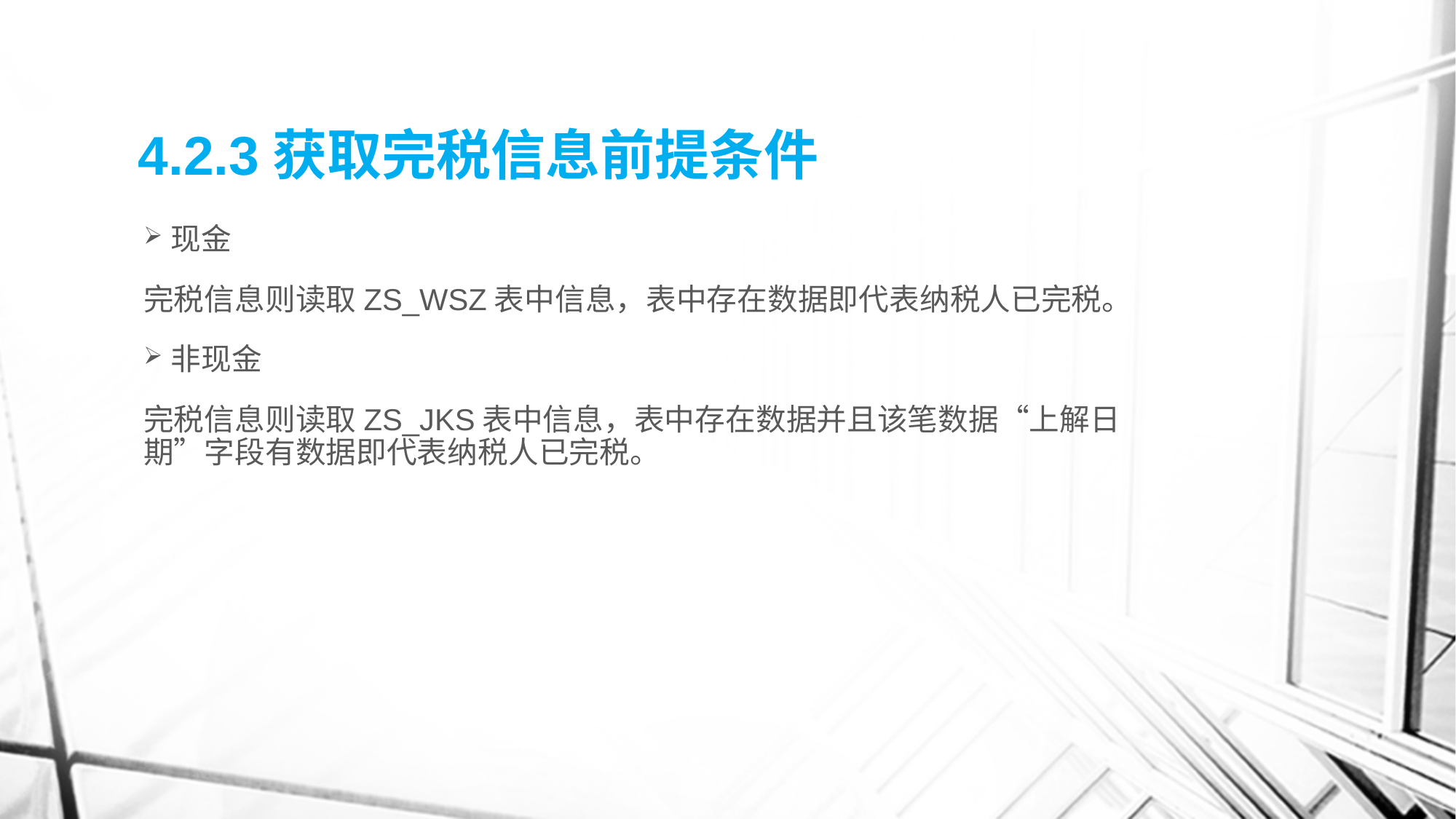

# 4.2.3获取完税信息前提条件
现金
完税信息则读取ZS_WSZ表中信息，表中存在数据即代表纳税人已完税。
非现金
完税信息则读取ZS_JKS表中信息，表中存在数据并且该笔数据“上解日期”字段有数据即代表纳税人已完税。